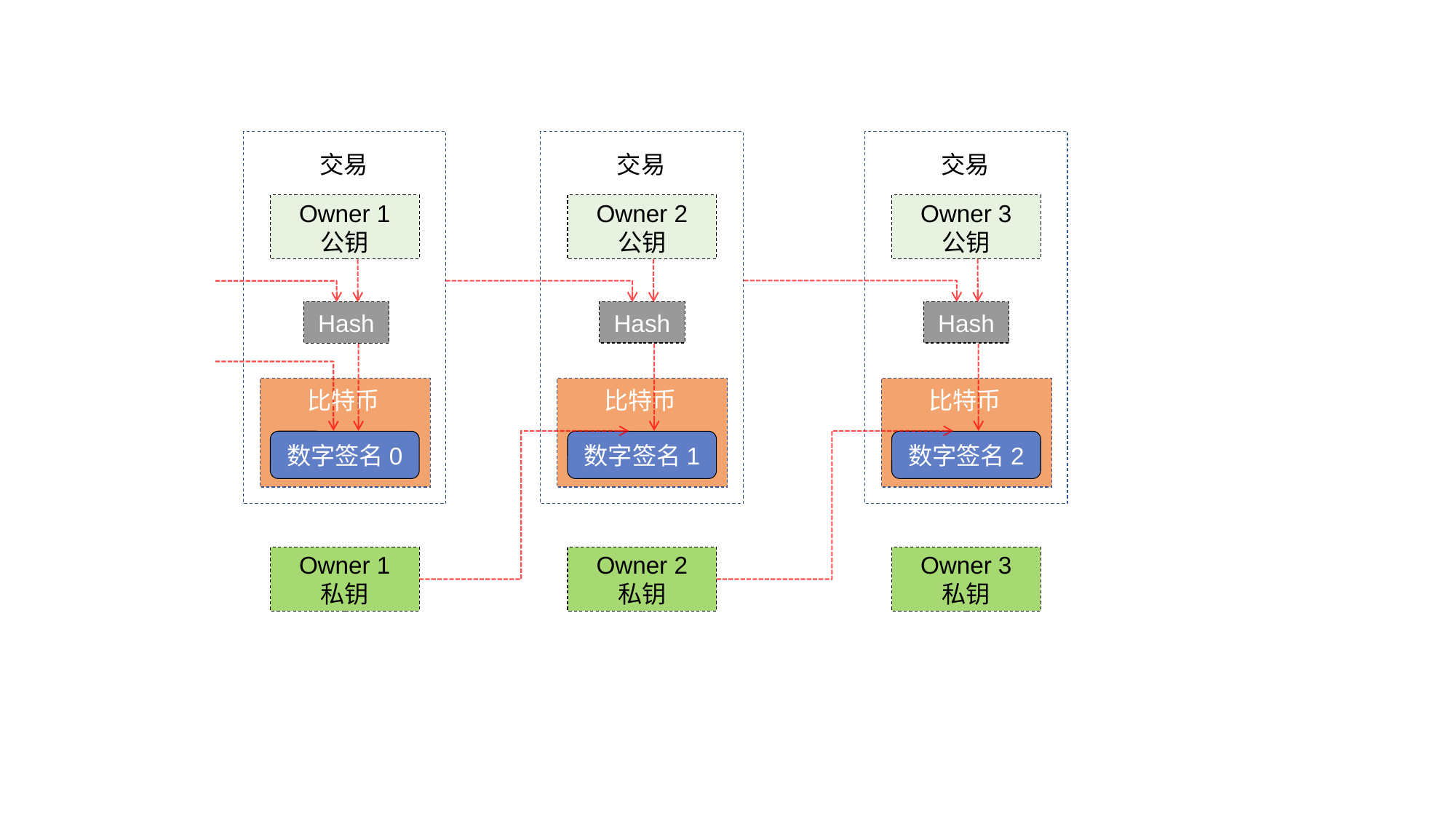

交易
交易
交易
Owner 1
公钥
Owner 2
公钥
Owner 3
公钥

Hash
Hash
Hash

比特币
比特币
比特币

数字签名0
数字签名1
数字签名2
Owner 1
私钥
Owner 2
私钥
Owner 3
私钥